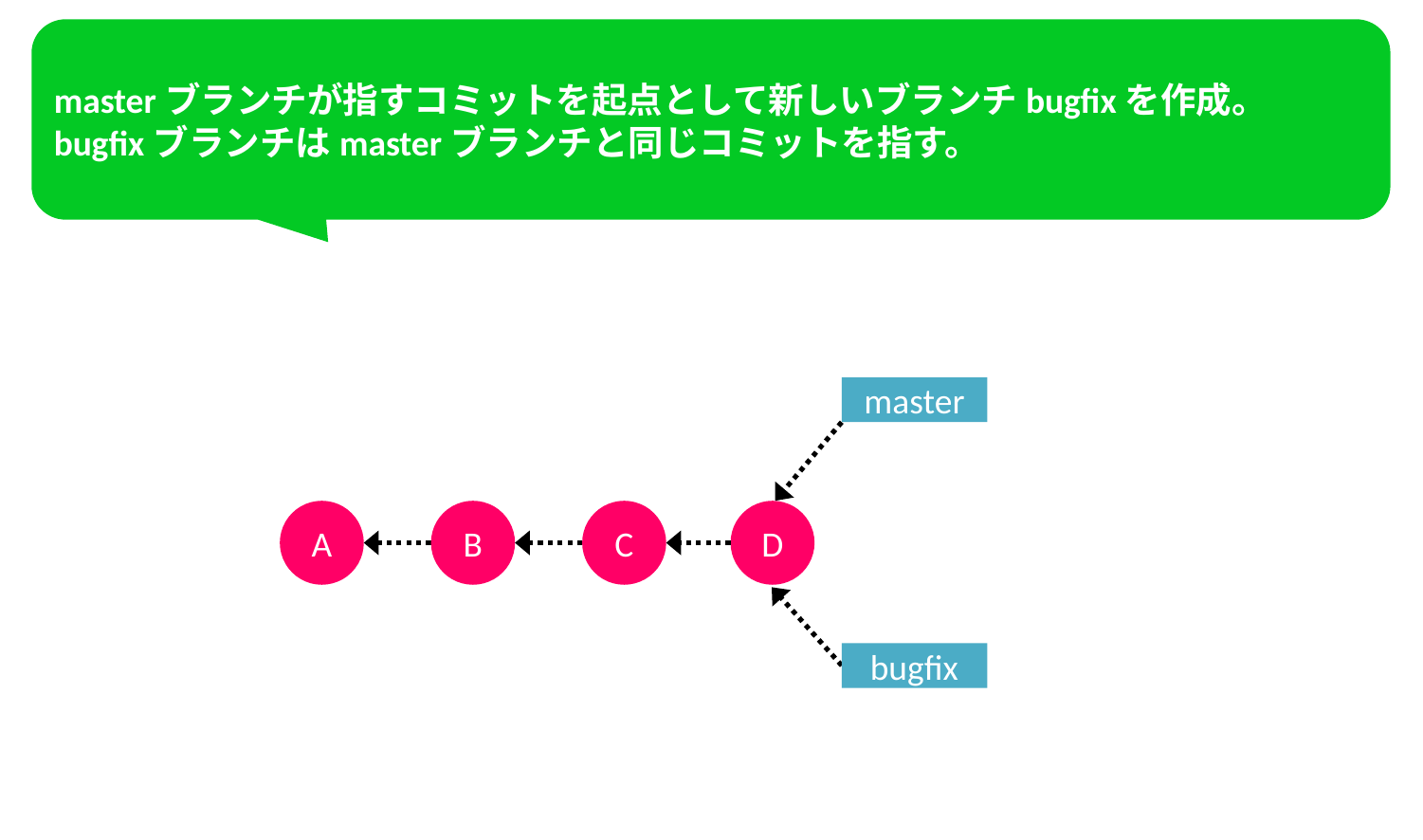

masterブランチが指すコミットを起点として新しいブランチbugfixを作成。
bugfixブランチはmasterブランチと同じコミットを指す。

master
A
B
C
D
bugfix